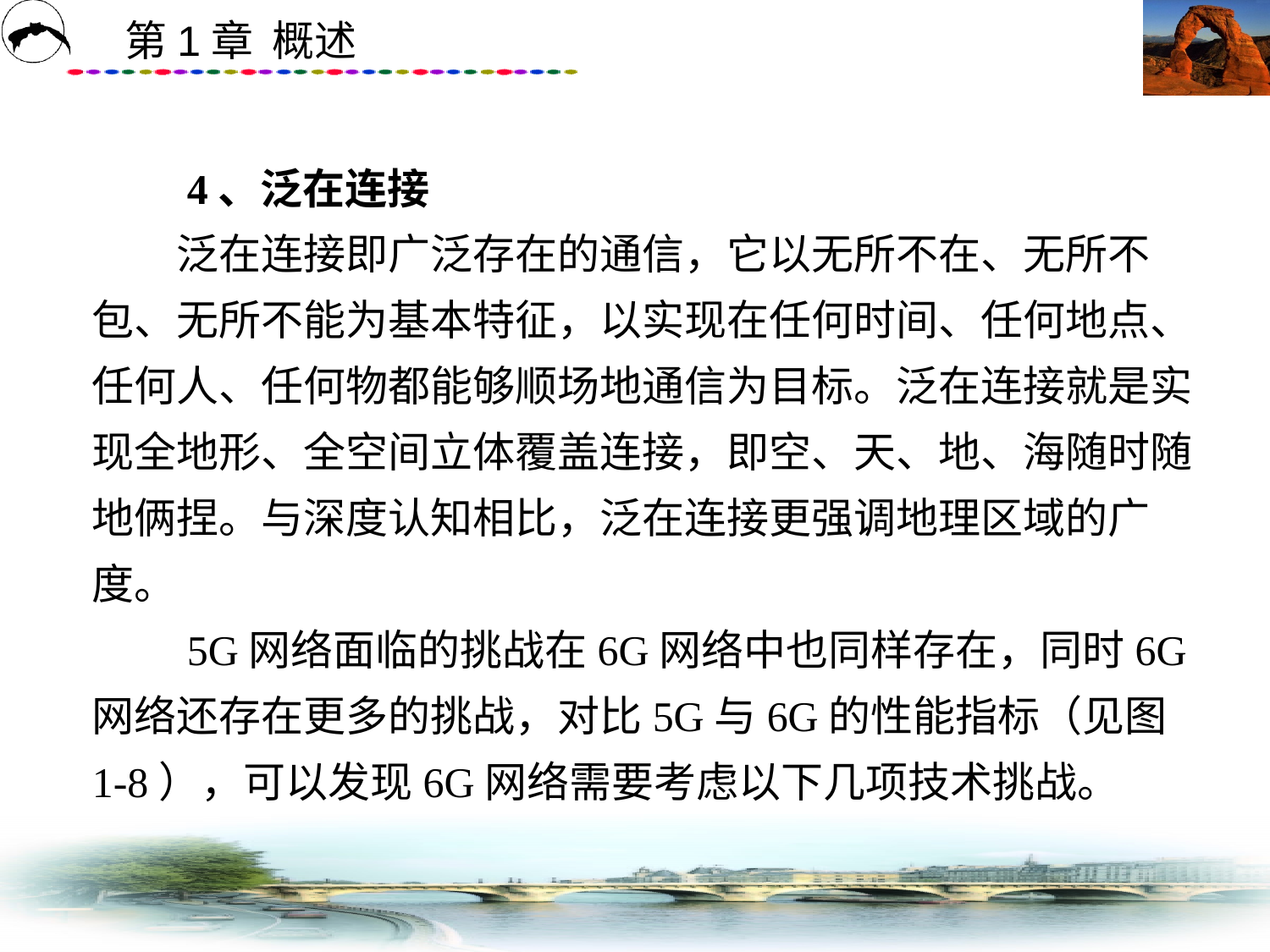

# 4、泛在连接 　　泛在连接即广泛存在的通信，它以无所不在、无所不包、无所不能为基本特征，以实现在任何时间、任何地点、任何人、任何物都能够顺场地通信为目标。泛在连接就是实现全地形、全空间立体覆盖连接，即空、天、地、海随时随地俩捏。与深度认知相比，泛在连接更强调地理区域的广度。 　　5G网络面临的挑战在6G网络中也同样存在，同时6G网络还存在更多的挑战，对比5G与6G的性能指标（见图1-8），可以发现6G网络需要考虑以下几项技术挑战。